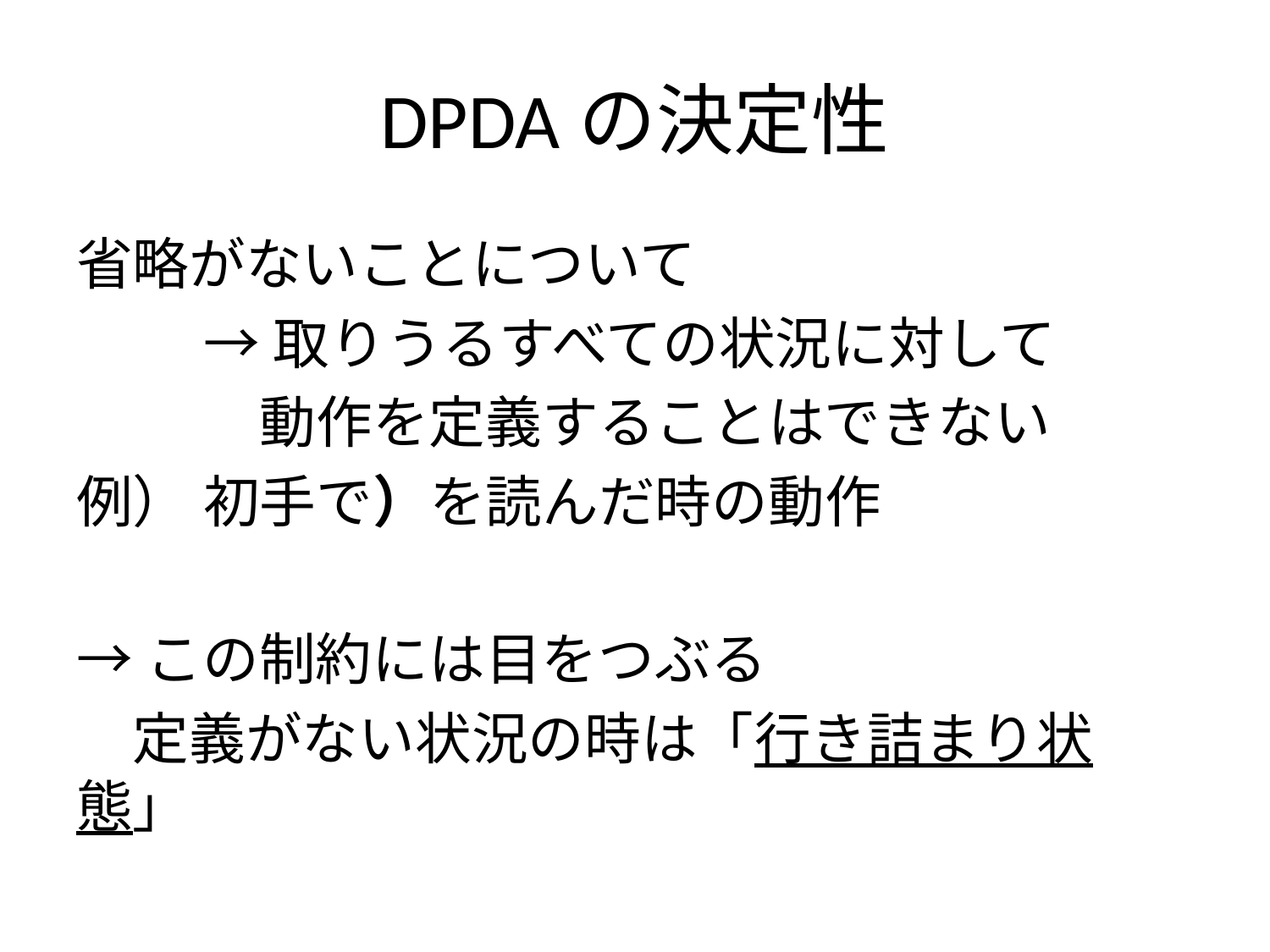

# DPDAの決定性
省略がないことについて
	→取りうるすべての状況に対して
	　動作を定義することはできない
例）	初手で）を読んだ時の動作

→この制約には目をつぶる
　定義がない状況の時は「行き詰まり状態」